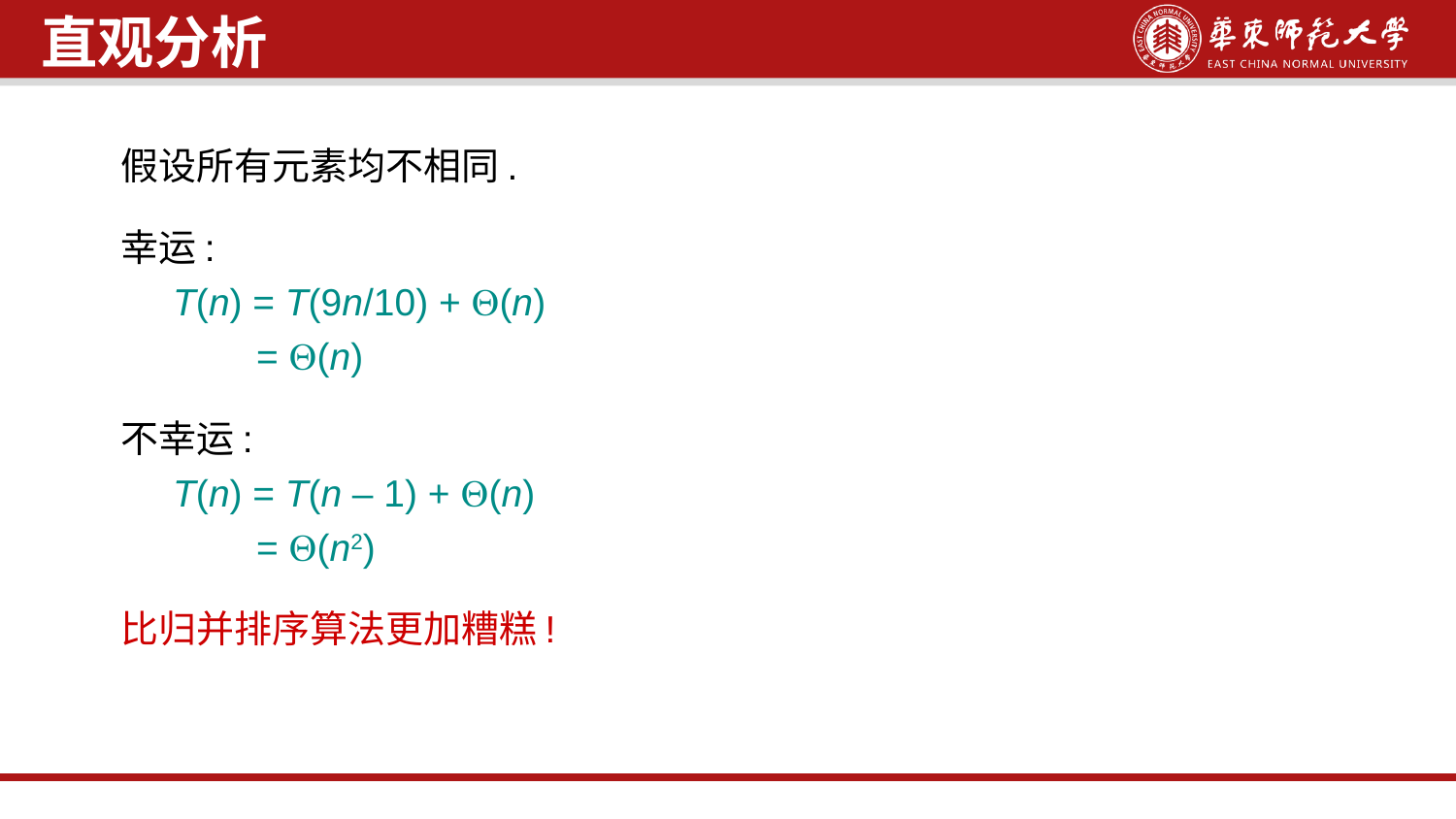

直观分析
假设所有元素均不相同.

幸运:
     T(n) = T(9n/10) + Θ(n)
             = Θ(n)

不幸运:
     T(n) = T(n – 1) + Θ(n)
             = Θ(n2)

比归并排序算法更加糟糕!